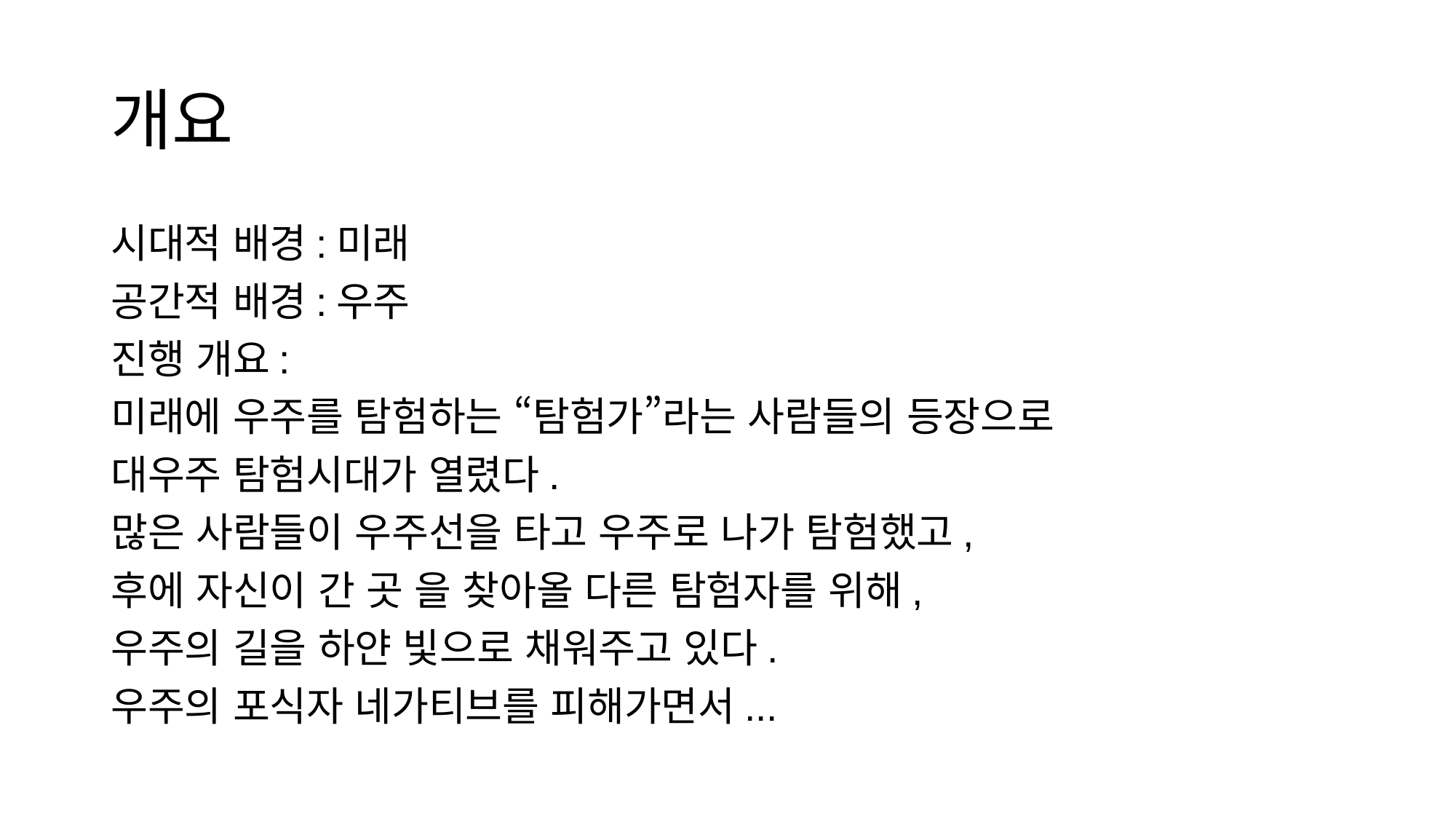

# 개요
시대적 배경:미래
공간적 배경:우주
진행 개요:
미래에 우주를 탐험하는 “탐험가”라는 사람들의 등장으로
대우주 탐험시대가 열렸다.
많은 사람들이 우주선을 타고 우주로 나가 탐험했고,
후에 자신이 간 곳 을 찾아올 다른 탐험자를 위해,
우주의 길을 하얀 빛으로 채워주고 있다.
우주의 포식자 네가티브를 피해가면서...